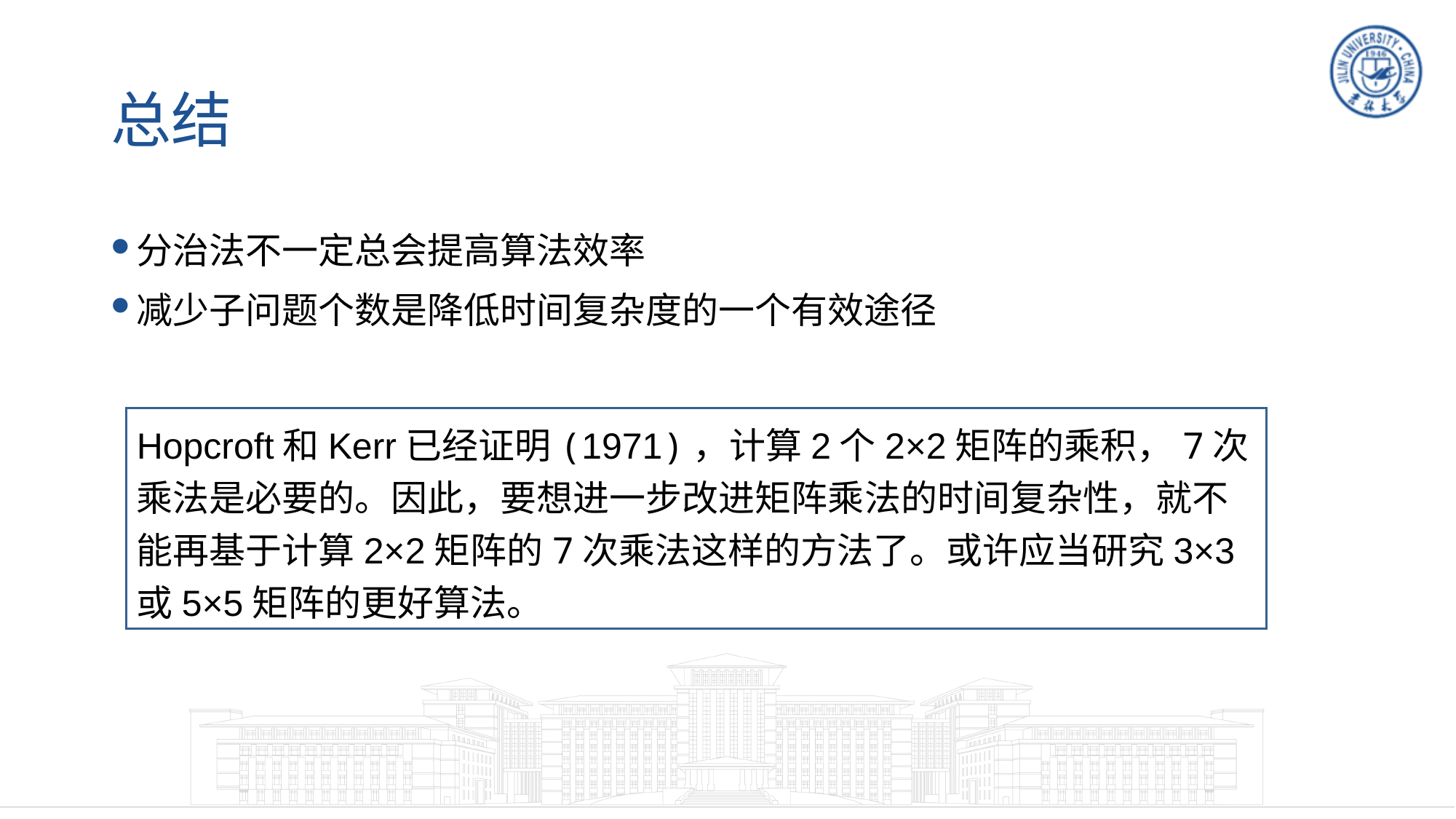

# 总结
分治法不一定总会提高算法效率
减少子问题个数是降低时间复杂度的一个有效途径

Hopcroft和Kerr已经证明(1971)，计算2个2×2矩阵的乘积，7次乘法是必要的。因此，要想进一步改进矩阵乘法的时间复杂性，就不能再基于计算2×2矩阵的7次乘法这样的方法了。或许应当研究3×3或5×5矩阵的更好算法。
47